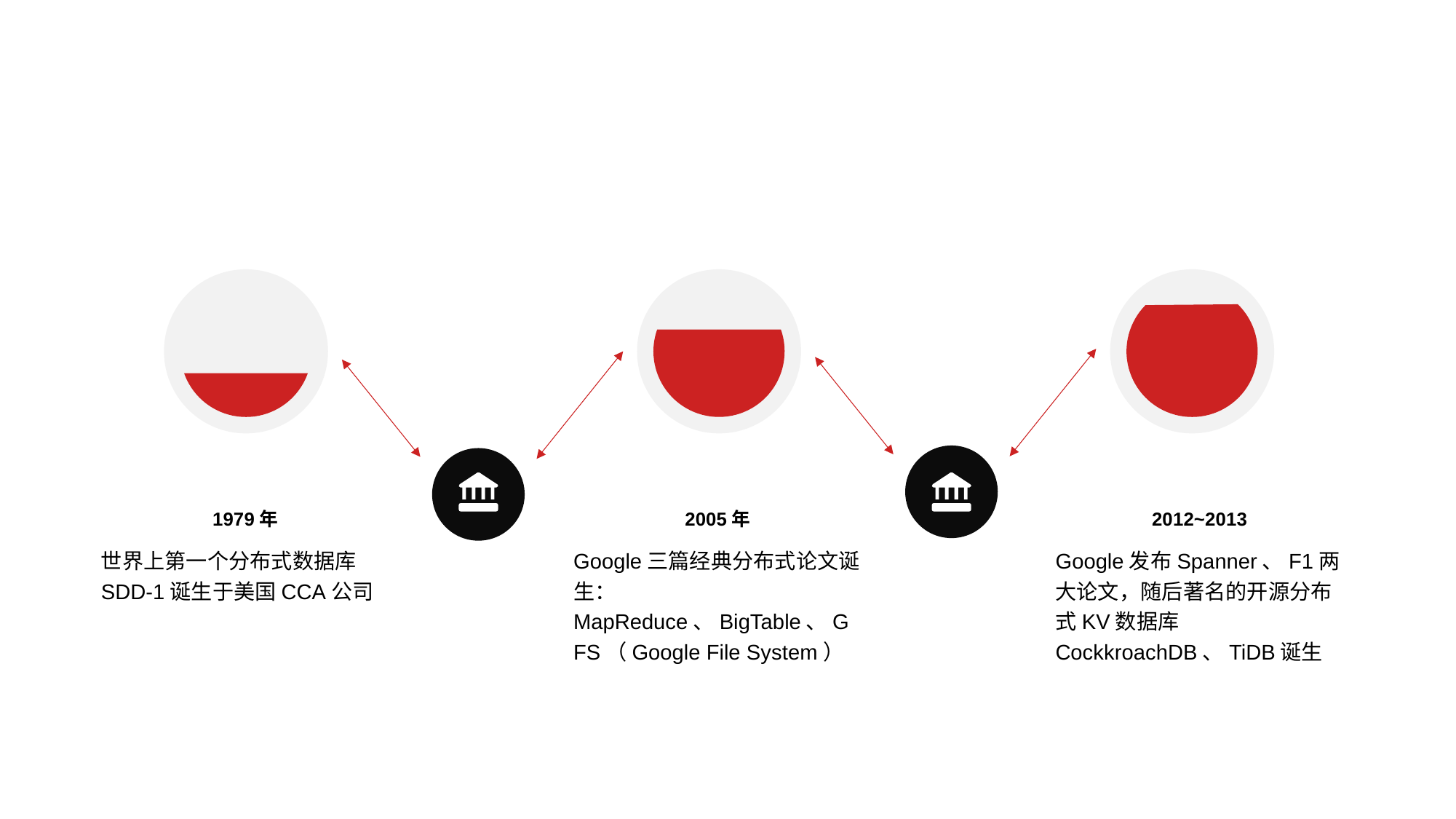

2005年
Google三篇经典分布式论文诞生：MapReduce、BigTable、GFS（Google File System）
1979年
世界上第一个分布式数据库SDD-1诞生于美国CCA公司
2012~2013
Google发布Spanner、F1两大论文，随后著名的开源分布式KV数据库CockkroachDB、TiDB诞生